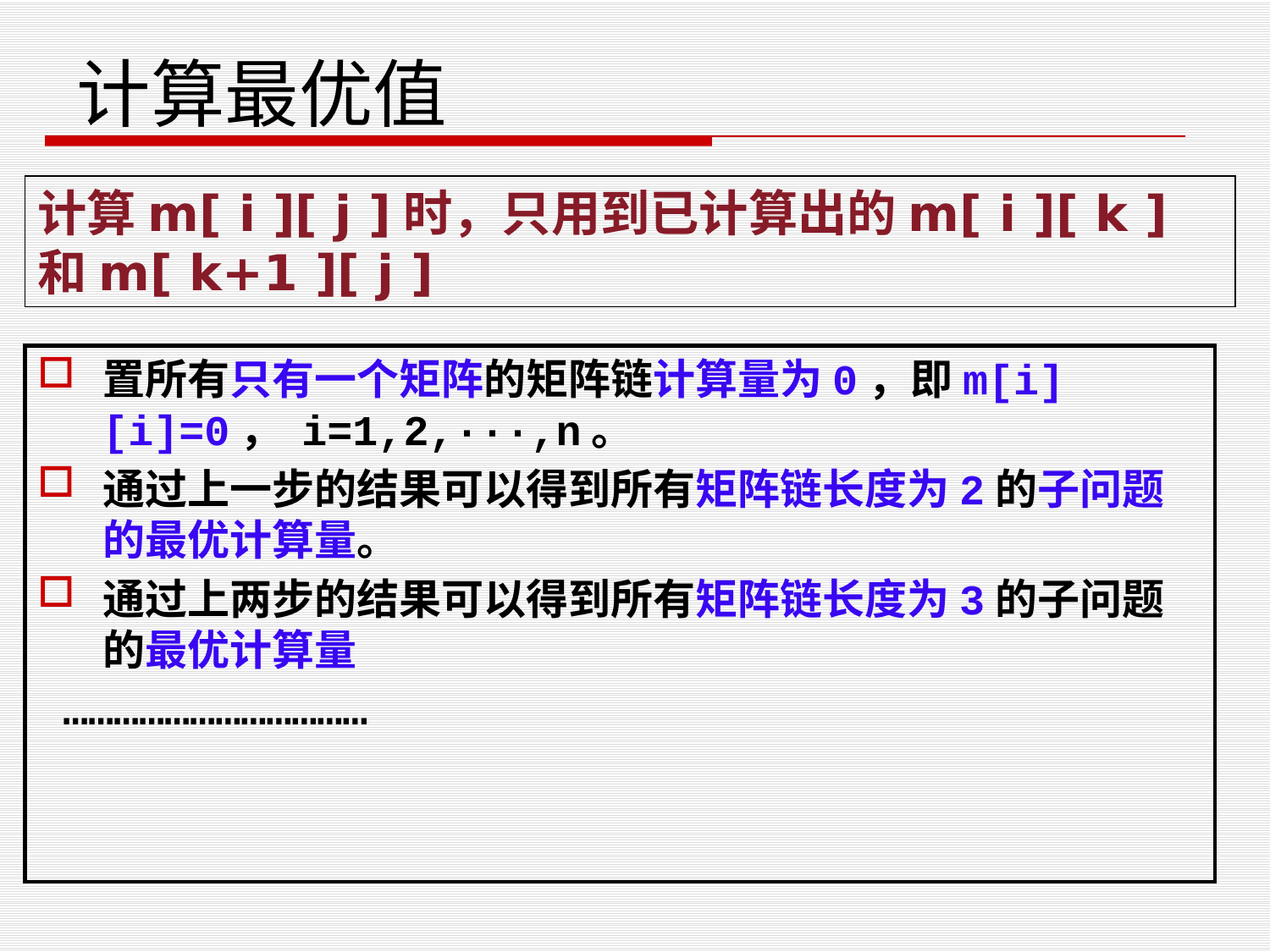

计算最优值
计算m[ i ][ j ]时，只用到已计算出的m[ i ][ k ]和m[ k+1 ][ j ]
置所有只有一个矩阵的矩阵链计算量为0，即m[i][i]=0， i=1,2,···,n。
通过上一步的结果可以得到所有矩阵链长度为2的子问题的最优计算量。
通过上两步的结果可以得到所有矩阵链长度为3的子问题的最优计算量
 ………………………………